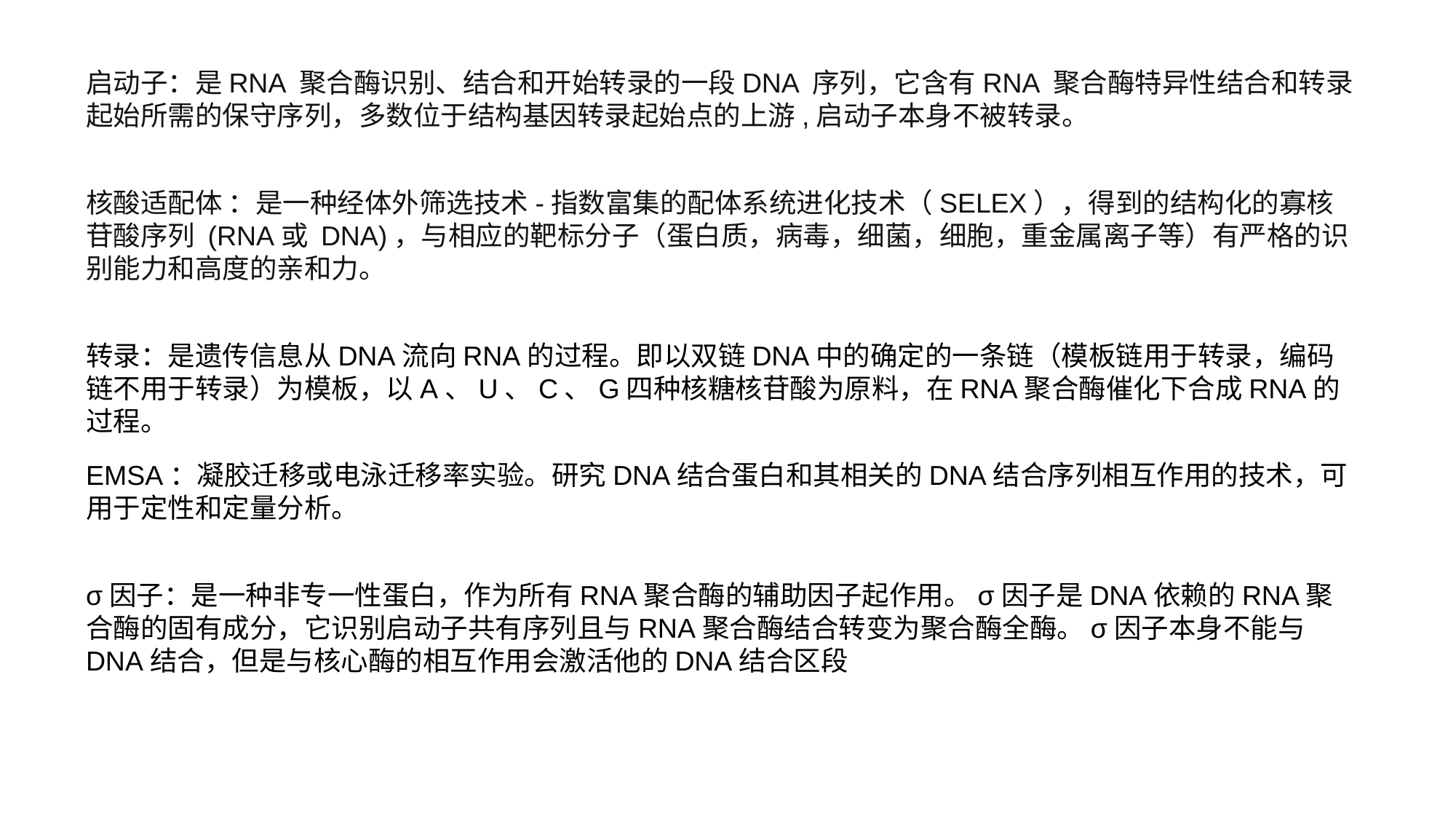

启动子：是RNA 聚合酶识别、结合和开始转录的一段DNA 序列，它含有RNA 聚合酶特异性结合和转录起始所需的保守序列，多数位于结构基因转录起始点的上游,启动子本身不被转录。
核酸适配体 ：是一种经体外筛选技术-指数富集的配体系统进化技术（SELEX），得到的结构化的寡核苷酸序列 (RNA或 DNA)，与相应的靶标分子（蛋白质，病毒，细菌，细胞，重金属离子等）有严格的识别能力和高度的亲和力。
转录：是遗传信息从DNA流向RNA的过程。即以双链DNA中的确定的一条链（模板链用于转录，编码链不用于转录）为模板，以A、U、C、G四种核糖核苷酸为原料，在RNA聚合酶催化下合成RNA的过程。
EMSA：凝胶迁移或电泳迁移率实验。研究DNA结合蛋白和其相关的DNA结合序列相互作用的技术，可用于定性和定量分析。
σ因子：是一种非专一性蛋白，作为所有RNA聚合酶的辅助因子起作用。σ因子是DNA依赖的RNA聚合酶的固有成分，它识别启动子共有序列且与RNA聚合酶结合转变为聚合酶全酶。σ因子本身不能与DNA结合，但是与核心酶的相互作用会激活他的DNA结合区段